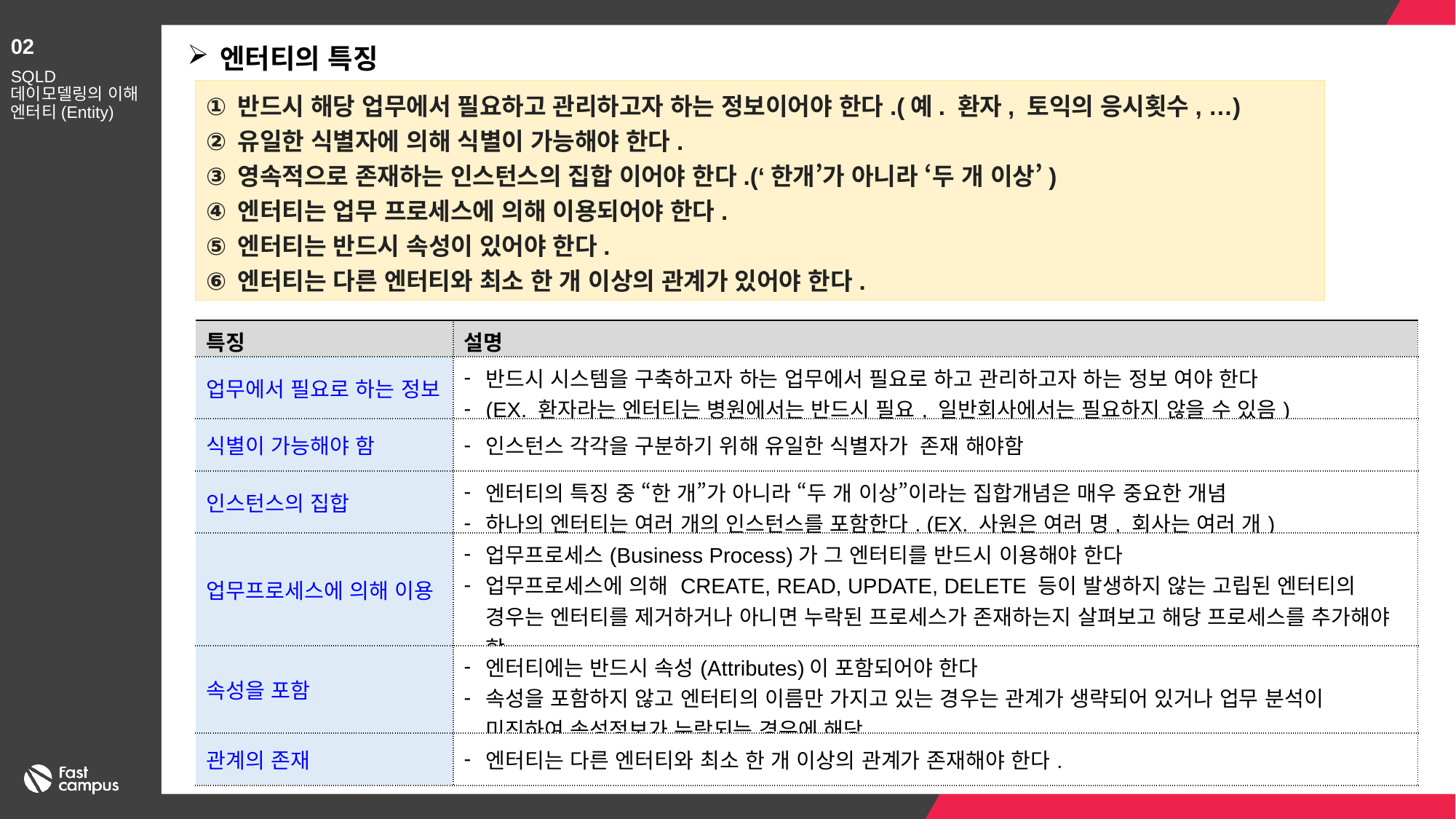

02
엔터티의 특징
SQLD
데이모델링의 이해
엔터티(Entity)

반드시 해당 업무에서 필요하고 관리하고자 하는 정보이어야 한다.(예. 환자, 토익의 응시횟수, …)
유일한 식별자에 의해 식별이 가능해야 한다.
영속적으로 존재하는 인스턴스의 집합 이어야 한다.(‘한개’가 아니라 ‘두 개 이상’)
엔터티는 업무 프로세스에 의해 이용되어야 한다.
엔터티는 반드시 속성이 있어야 한다.
엔터티는 다른 엔터티와 최소 한 개 이상의 관계가 있어야 한다.
| 특징 | 설명 |
| --- | --- |
| 업무에서 필요로 하는 정보 | 반드시 시스템을 구축하고자 하는 업무에서 필요로 하고 관리하고자 하는 정보 여야 한다 (EX. 환자라는 엔터티는 병원에서는 반드시 필요, 일반회사에서는 필요하지 않을 수 있음) |
| 식별이 가능해야 함 | 인스턴스 각각을 구분하기 위해 유일한 식별자가 존재 해야함 |
| 인스턴스의 집합 | 엔터티의 특징 중 “한 개”가 아니라 “두 개 이상”이라는 집합개념은 매우 중요한 개념 하나의 엔터티는 여러 개의 인스턴스를 포함한다. (EX. 사원은 여러 명, 회사는 여러 개) |
| 업무프로세스에 의해 이용 | 업무프로세스(Business Process)가 그 엔터티를 반드시 이용해야 한다 업무프로세스에 의해 CREATE, READ, UPDATE, DELETE 등이 발생하지 않는 고립된 엔터티의 경우는 엔터티를 제거하거나 아니면 누락된 프로세스가 존재하는지 살펴보고 해당 프로세스를 추가해야 함 |
| 속성을 포함 | 엔터티에는 반드시 속성(Attributes)이 포함되어야 한다 속성을 포함하지 않고 엔터티의 이름만 가지고 있는 경우는 관계가 생략되어 있거나 업무 분석이 미진하여 속성정보가 누락되는 경우에 해당 |
| 관계의 존재 | 엔터티는 다른 엔터티와 최소 한 개 이상의 관계가 존재해야 한다. |